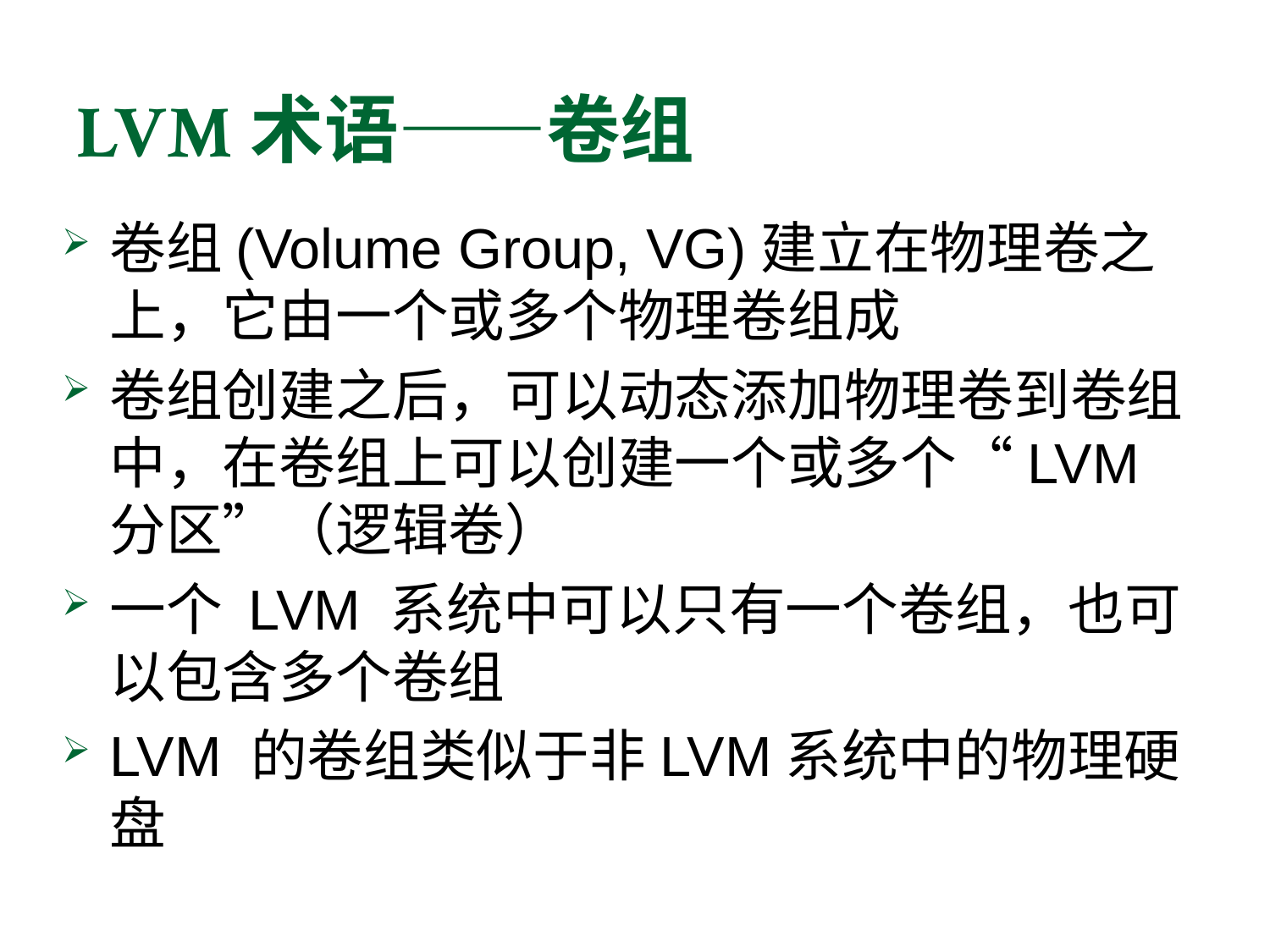

# LVM术语——卷组
卷组(Volume Group, VG)建立在物理卷之上，它由一个或多个物理卷组成
卷组创建之后，可以动态添加物理卷到卷组中，在卷组上可以创建一个或多个“LVM 分区”（逻辑卷）
一个 LVM 系统中可以只有一个卷组，也可以包含多个卷组
LVM 的卷组类似于非LVM系统中的物理硬盘